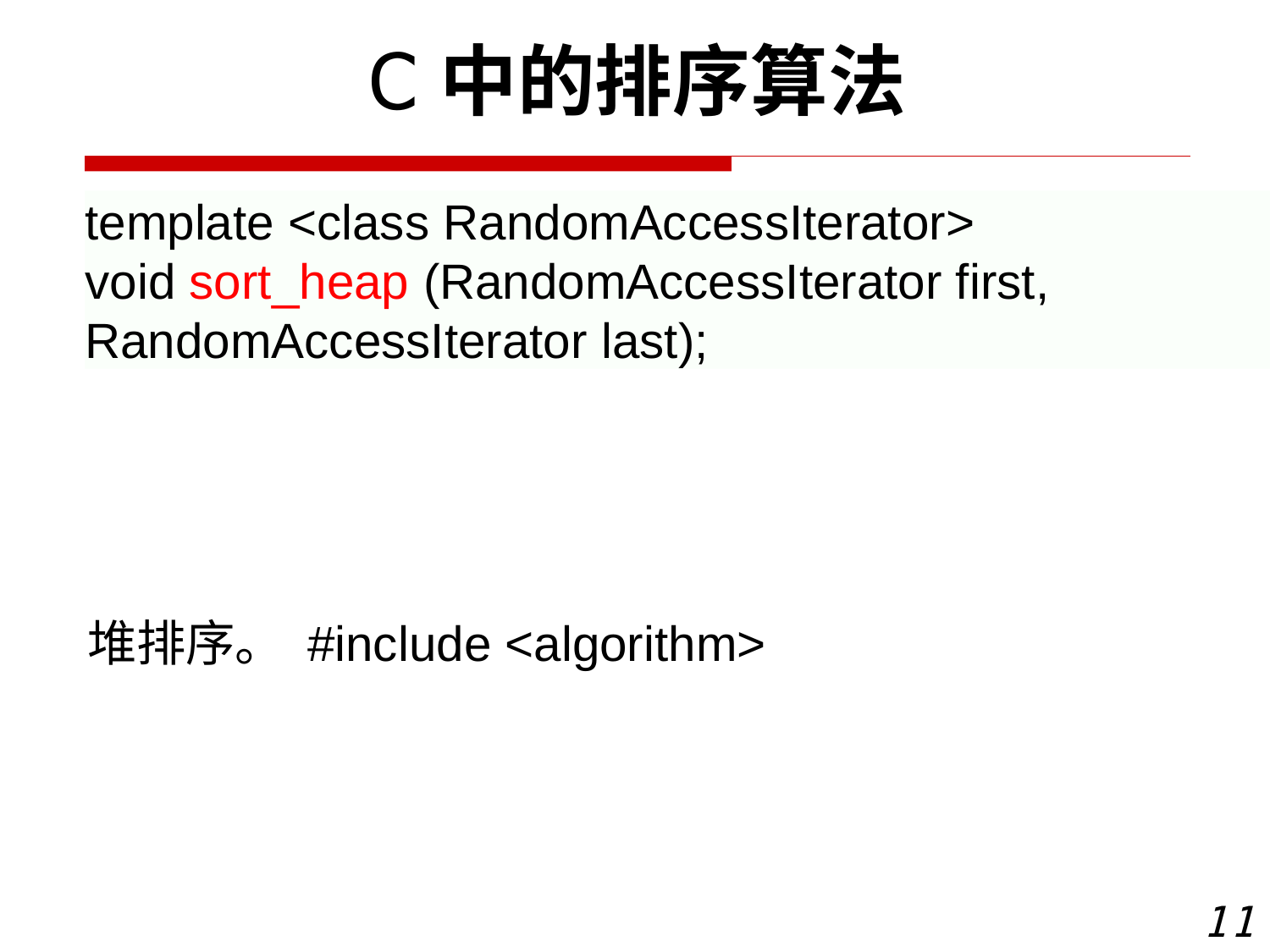

C中的排序算法
template <class RandomAccessIterator>
void sort_heap (RandomAccessIterator first, RandomAccessIterator last);
堆排序。 #include <algorithm>
11